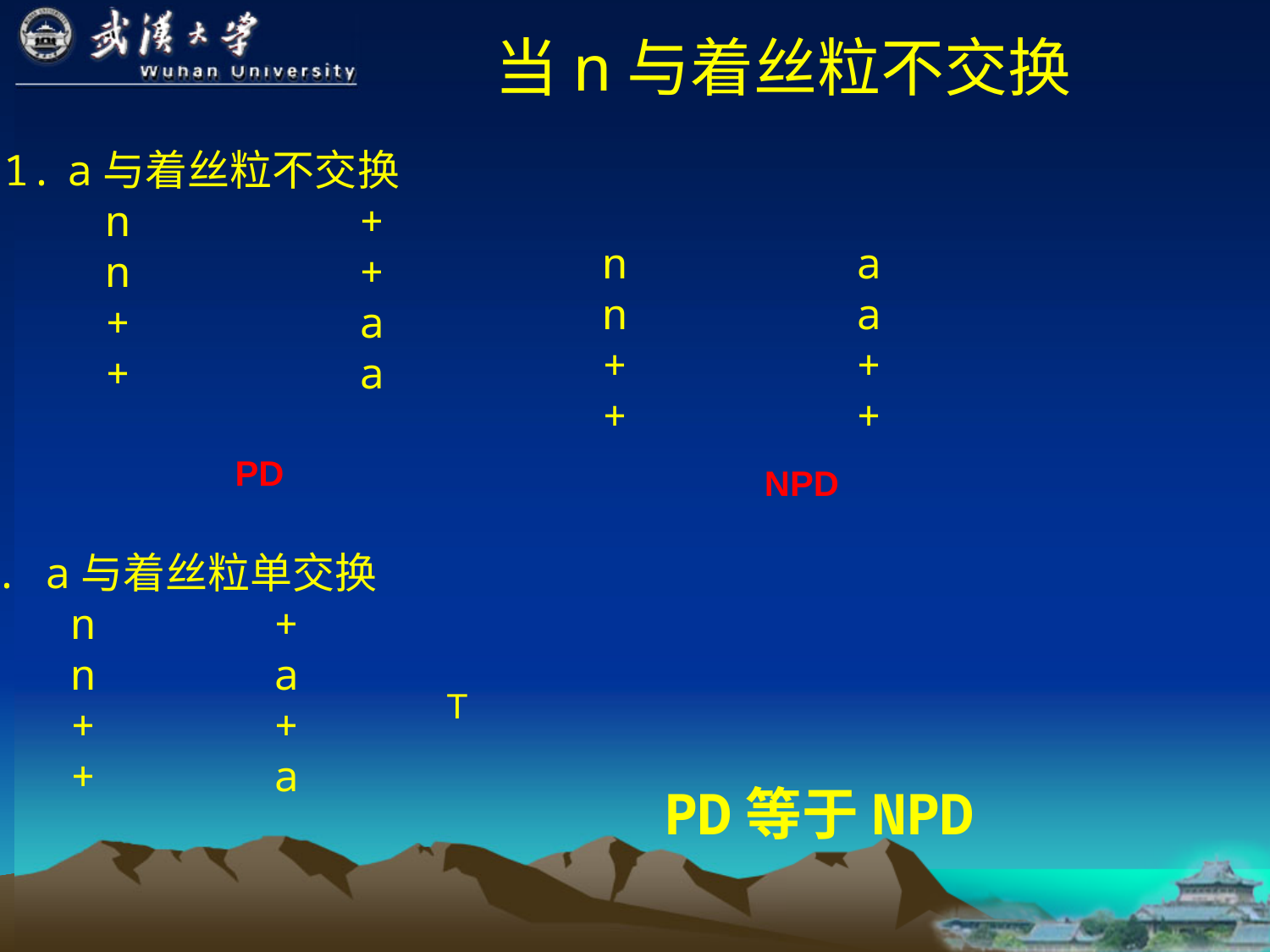

当n与着丝粒不交换
a与着丝粒不交换
    n         +
    n         +
    +         a
    +         a

    n         a
    n         a
    +         +
    +         +

PD
NPD
2. a与着丝粒单交换
    n       +
    n       a
    +       +
    +       a

T
PD等于NPD